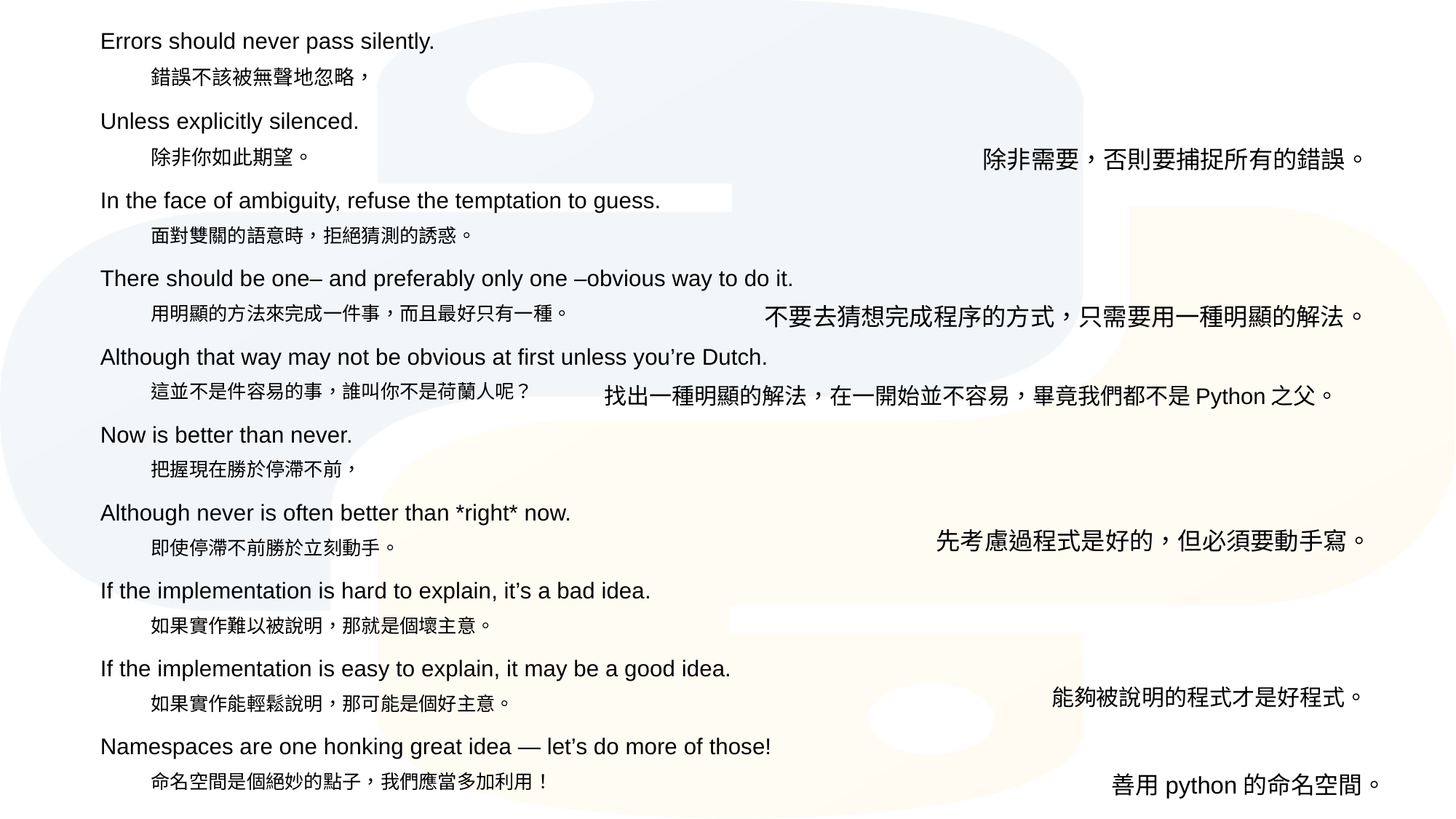

Errors should never pass silently.
錯誤不該被無聲地忽略，
Unless explicitly silenced.
除非你如此期望。
In the face of ambiguity, refuse the temptation to guess.
面對雙關的語意時，拒絕猜測的誘惑。
There should be one– and preferably only one –obvious way to do it.
用明顯的方法來完成一件事，而且最好只有一種。
Although that way may not be obvious at first unless you’re Dutch.
這並不是件容易的事，誰叫你不是荷蘭人呢？
Now is better than never.
把握現在勝於停滯不前，
Although never is often better than *right* now.
即使停滯不前勝於立刻動手。
If the implementation is hard to explain, it’s a bad idea.
如果實作難以被說明，那就是個壞主意。
If the implementation is easy to explain, it may be a good idea.
如果實作能輕鬆說明，那可能是個好主意。
Namespaces are one honking great idea — let’s do more of those!
命名空間是個絕妙的點子，我們應當多加利用！
除非需要，否則要捕捉所有的錯誤。
不要去猜想完成程序的方式，只需要用一種明顯的解法。
找出一種明顯的解法，在一開始並不容易，畢竟我們都不是Python之父。
先考慮過程式是好的，但必須要動手寫。
能夠被說明的程式才是好程式。
善用python的命名空間。